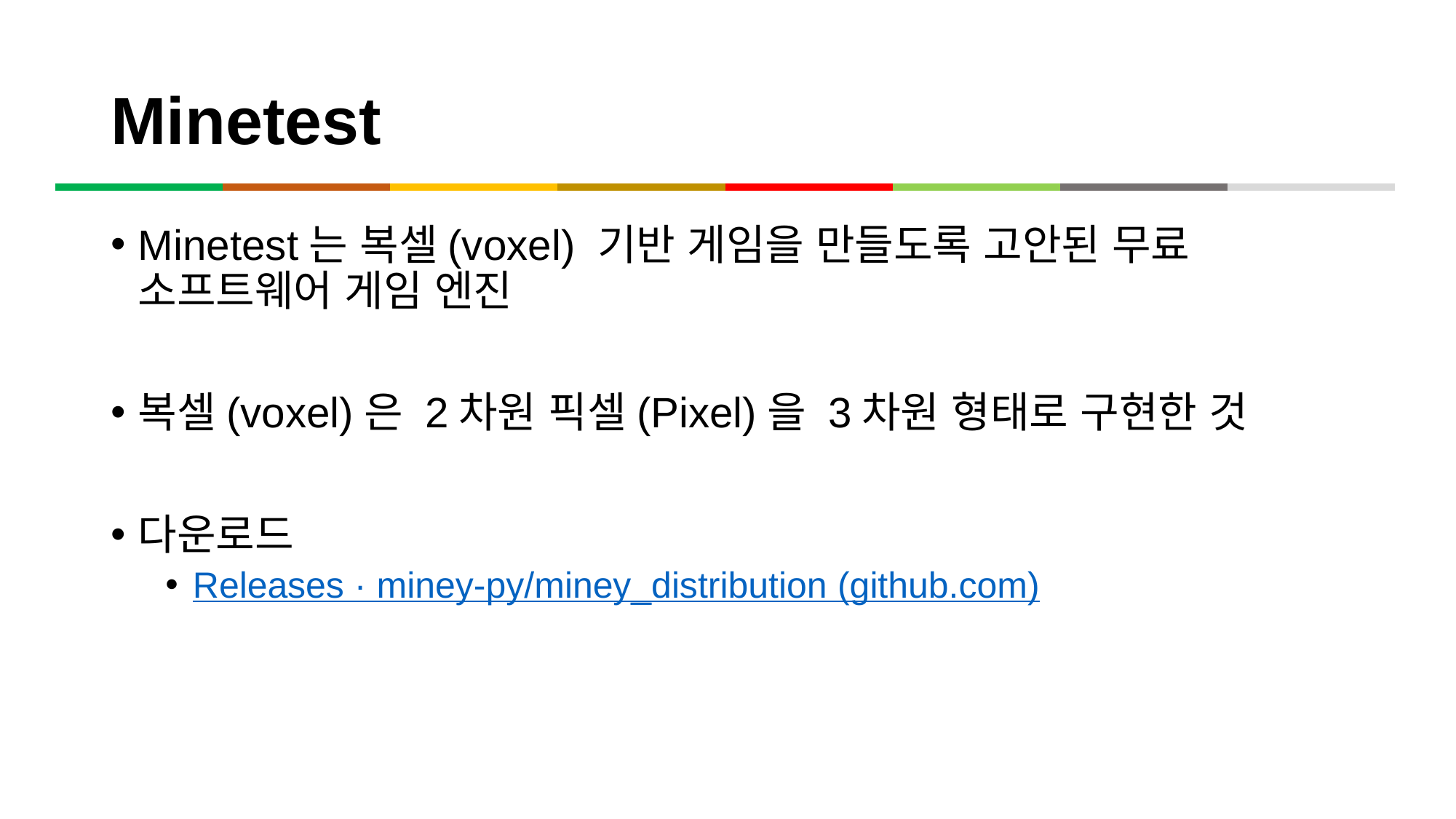

# Minetest
Minetest는 복셀(voxel) 기반 게임을 만들도록 고안된 무료 소프트웨어 게임 엔진

복셀(voxel)은 2차원 픽셀(Pixel)을 3차원 형태로 구현한 것

다운로드
Releases · miney-py/miney_distribution (github.com)